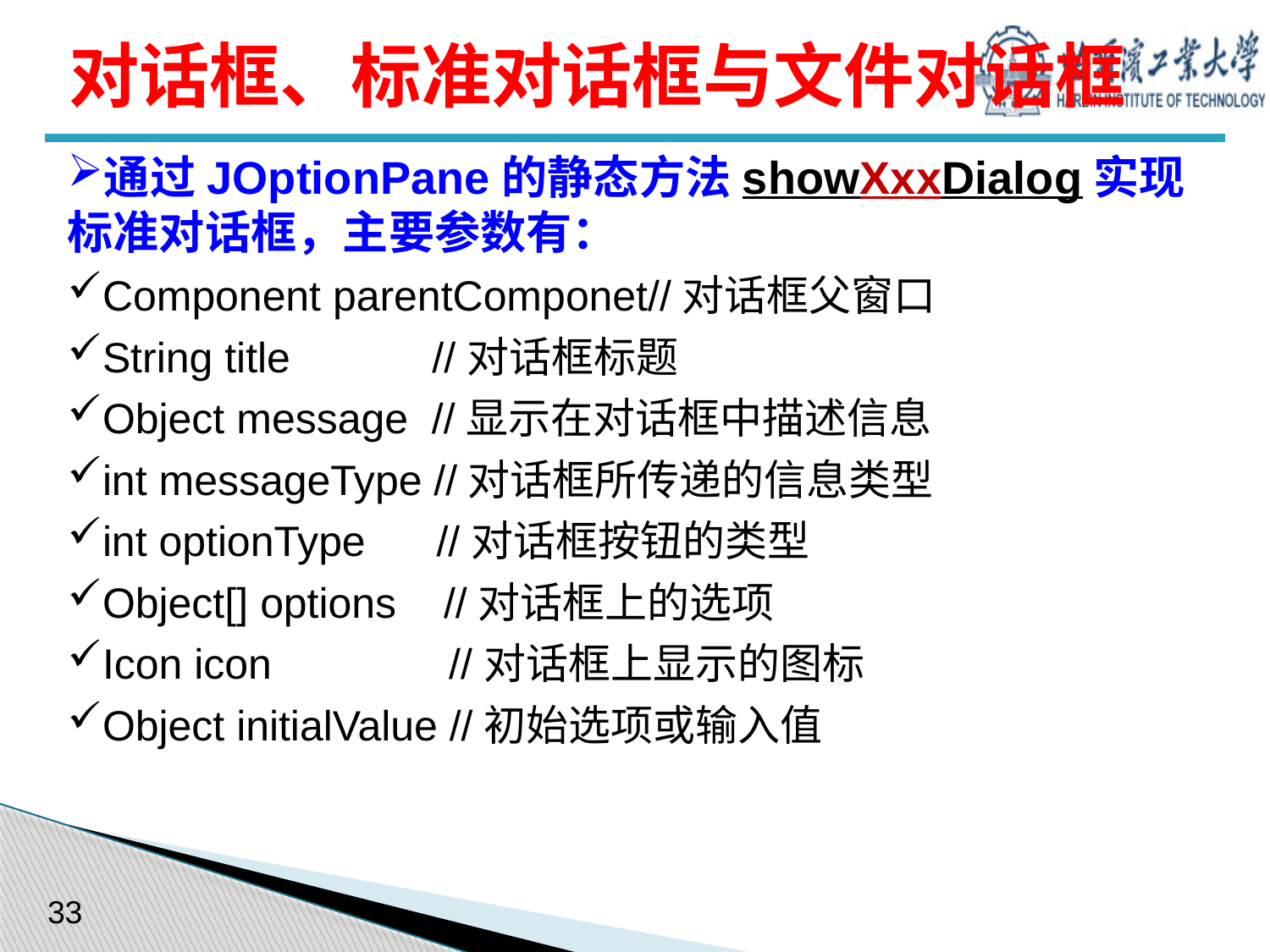

# 对话框、标准对话框与文件对话框
通过JOptionPane的静态方法showXxxDialog实现标准对话框，主要参数有：
Component parentComponet//对话框父窗口
String title            //对话框标题
Object message  //显示在对话框中描述信息
int messageType //对话框所传递的信息类型
int optionType      //对话框按钮的类型
Object[] options    //对话框上的选项
Icon icon               //对话框上显示的图标
Object initialValue //初始选项或输入值